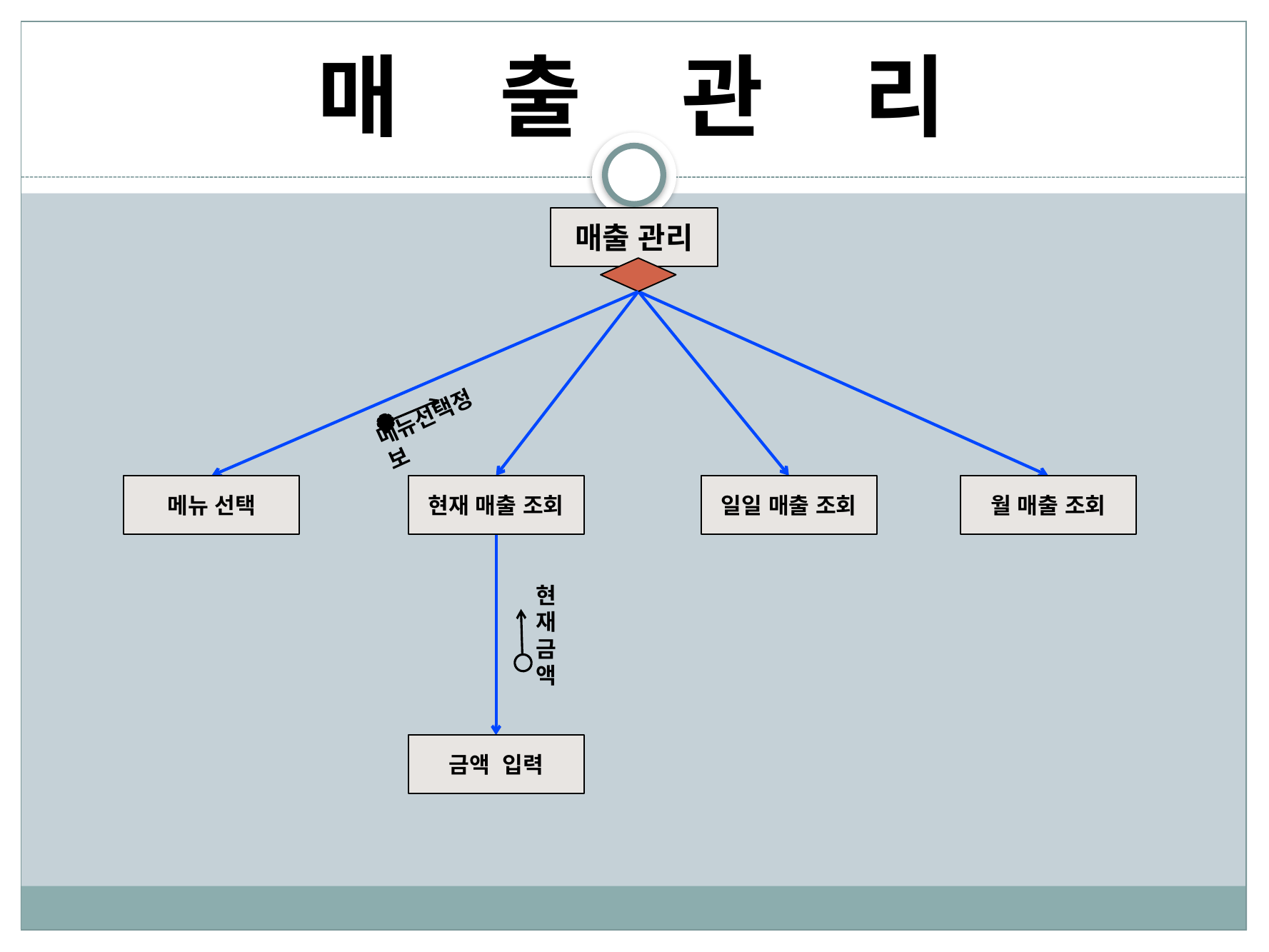

# 매    출    관    리
매출 관리

메뉴선택정보
메뉴 선택
현재 매출 조회
일일 매출 조회
월 매출 조회
현재금액

금액  입력